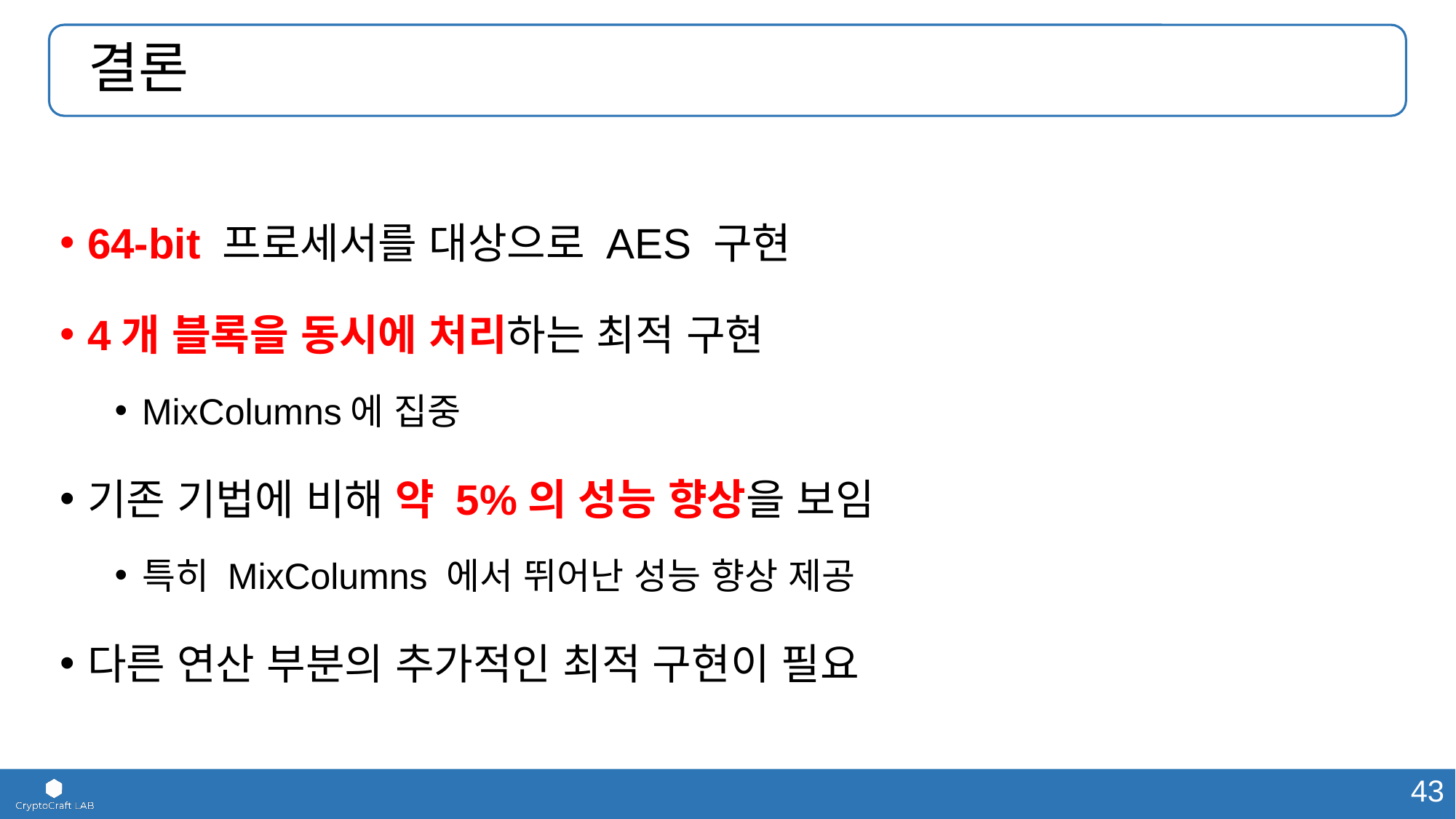

# 결론
64-bit 프로세서를 대상으로 AES 구현
4개 블록을 동시에 처리하는 최적 구현
MixColumns에 집중
기존 기법에 비해 약 5%의 성능 향상을 보임
특히 MixColumns 에서 뛰어난 성능 향상 제공
다른 연산 부분의 추가적인 최적 구현이 필요